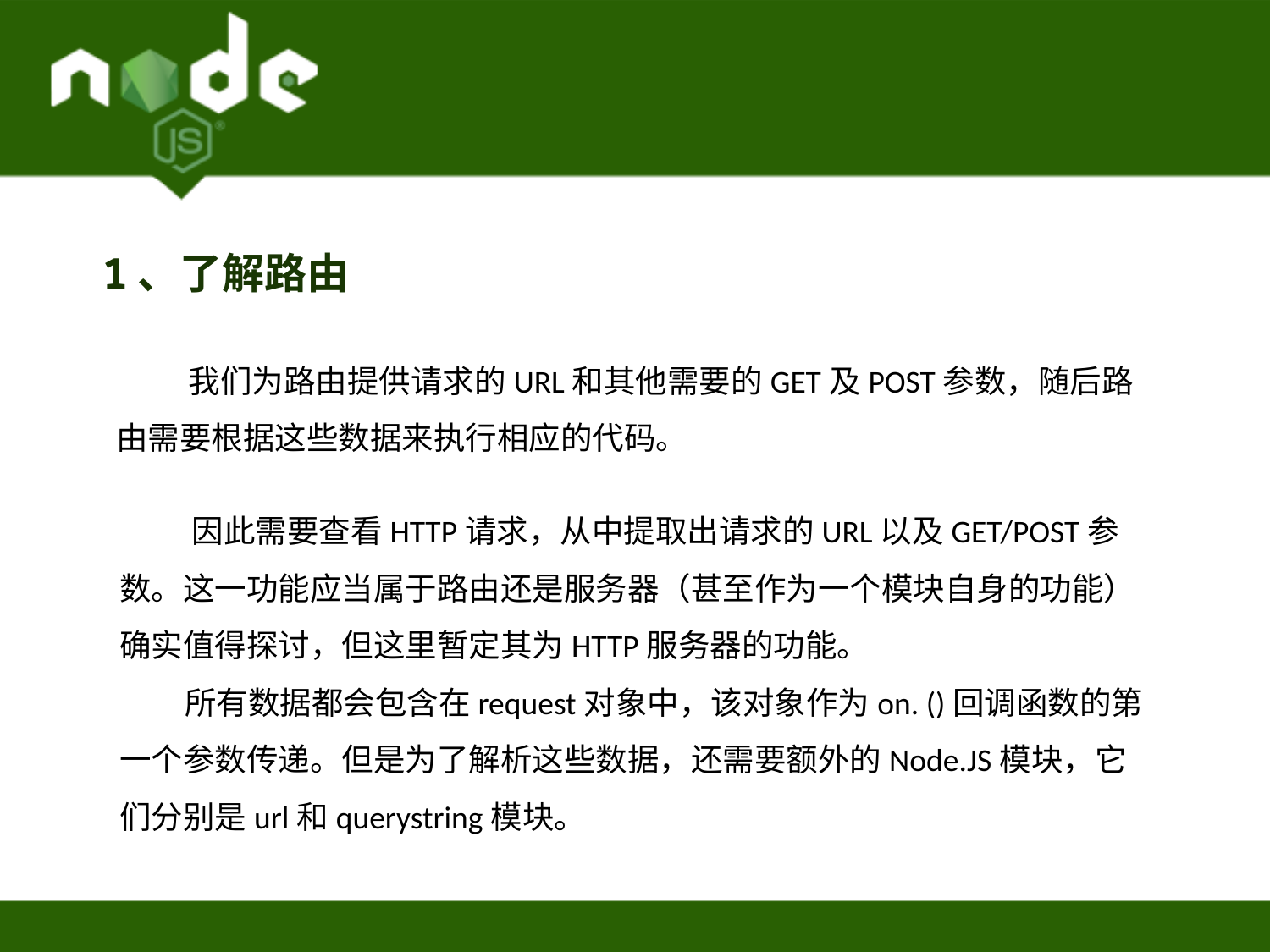

1、了解路由
         我们为路由提供请求的URL和其他需要的GET及POST参数，随后路由需要根据这些数据来执行相应的代码。
         因此需要查看HTTP请求，从中提取出请求的URL以及GET/POST参数。这一功能应当属于路由还是服务器（甚至作为一个模块自身的功能）确实值得探讨，但这里暂定其为HTTP服务器的功能。
        所有数据都会包含在request对象中，该对象作为on. ()回调函数的第一个参数传递。但是为了解析这些数据，还需要额外的Node.JS模块，它们分别是url和querystring模块。